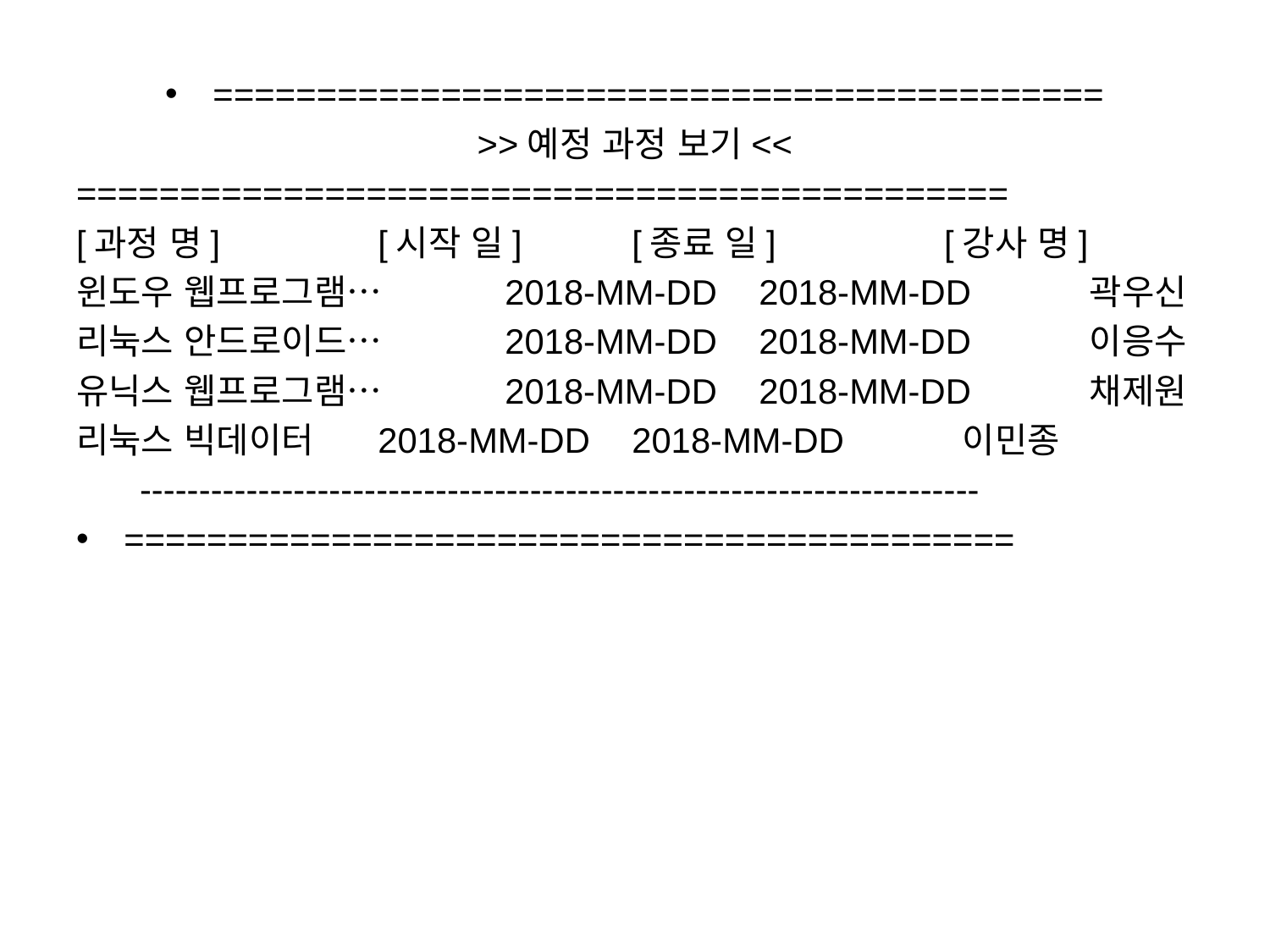

===========================================
>>예정 과정 보기<<
=============================================
[과정 명]		[시작 일]	[종료 일]     	      [강사 명]
윈도우 웹프로그램…	2018-MM-DD	2018-MM-DD	       곽우신
리눅스 안드로이드…	2018-MM-DD	2018-MM-DD	       이응수
유닉스 웹프로그램…	2018-MM-DD	2018-MM-DD	       채제원
리눅스 빅데이터	2018-MM-DD	2018-MM-DD	       이민종
-----------------------------------------------------------------------
===========================================